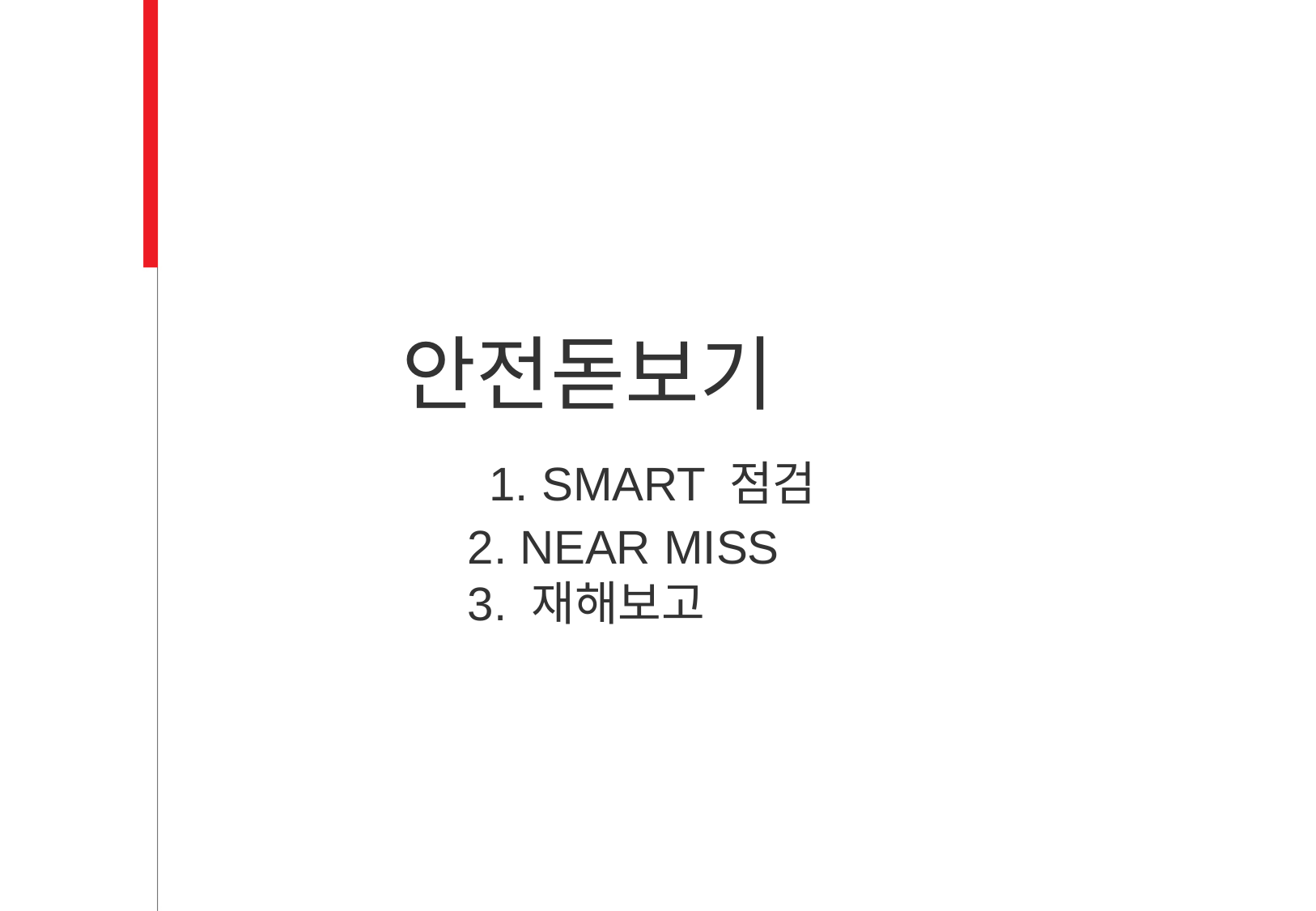

안전돋보기
   1. SMART 점검
     2. NEAR MISS
     3. 재해보고